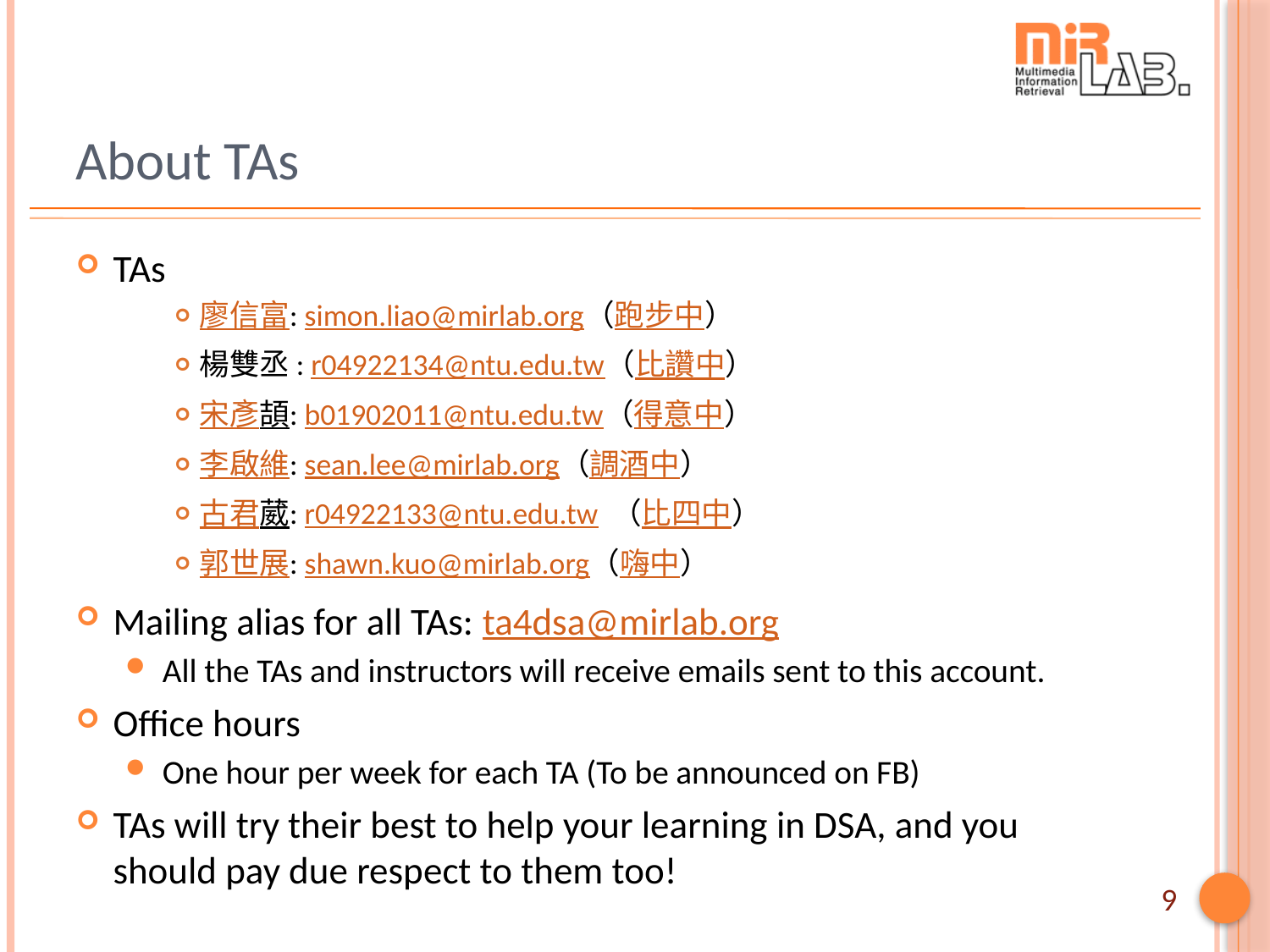

# About TAs
TAs
廖信富: simon.liao@mirlab.org（跑步中）
楊雙丞: r04922134@ntu.edu.tw（比讚中）
宋彥頡: b01902011@ntu.edu.tw（得意中）
李啟維: sean.lee@mirlab.org（調酒中）
古君葳: r04922133@ntu.edu.tw （比四中）
郭世展: shawn.kuo@mirlab.org（嗨中）
Mailing alias for all TAs: ta4dsa@mirlab.org
All the TAs and instructors will receive emails sent to this account.
Office hours
One hour per week for each TA (To be announced on FB)
TAs will try their best to help your learning in DSA, and you should pay due respect to them too!